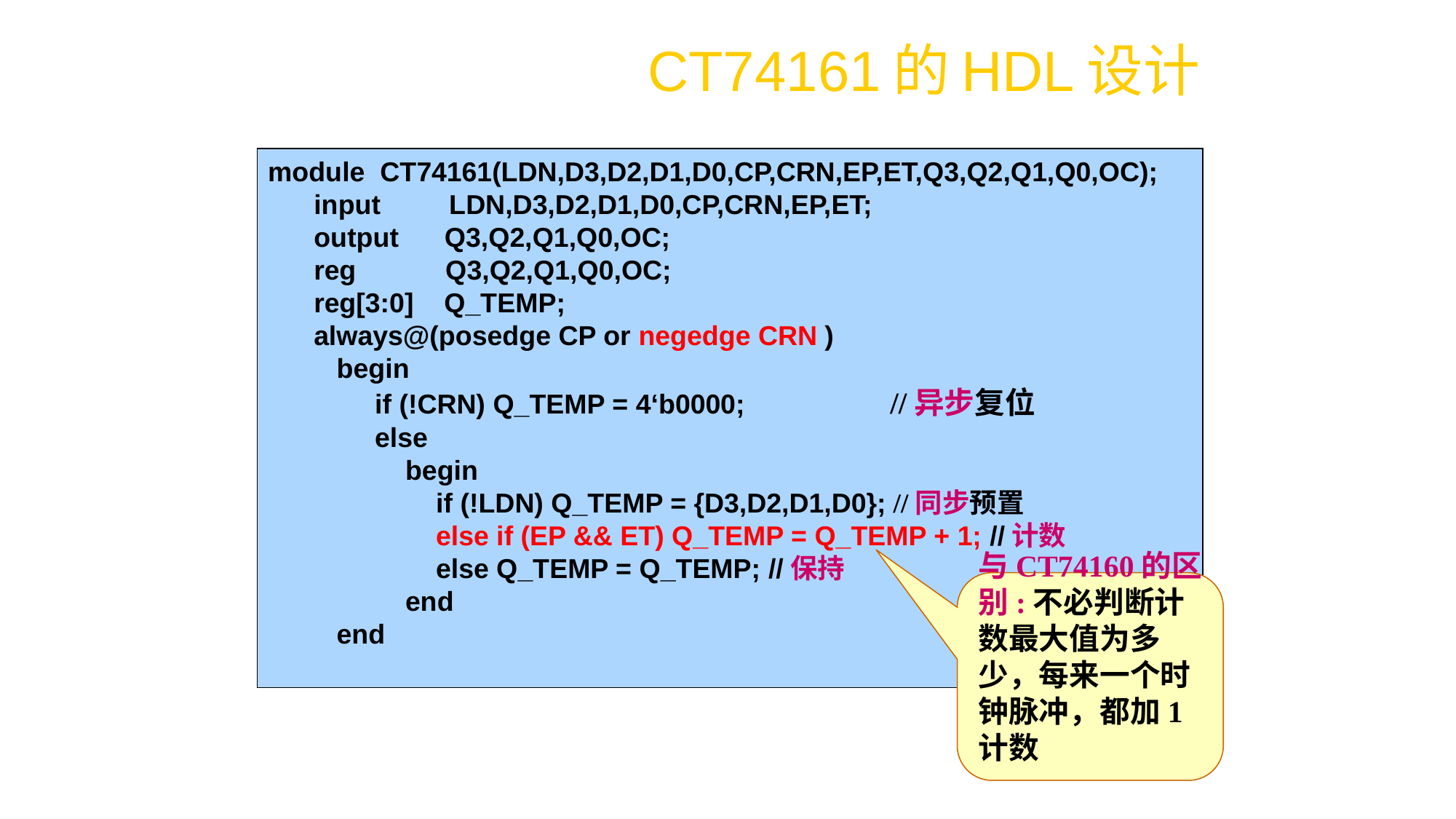

CT74161的HDL设计
module  CT74161(LDN,D3,D2,D1,D0,CP,CRN,EP,ET,Q3,Q2,Q1,Q0,OC);
      input         LDN,D3,D2,D1,D0,CP,CRN,EP,ET;
      output      Q3,Q2,Q1,Q0,OC;
      reg	         Q3,Q2,Q1,Q0,OC;
      reg[3:0]    Q_TEMP;
      always@(posedge CP or negedge CRN )
         begin
              if (!CRN) Q_TEMP = 4‘b0000;                   //异步复位
              else
                  begin
                      if (!LDN) Q_TEMP = {D3,D2,D1,D0}; //同步预置
                      else if (EP && ET) Q_TEMP = Q_TEMP + 1; //计数
                      else Q_TEMP = Q_TEMP; //保持
                  end
         end

与CT74160的区别:不必判断计数最大值为多少，每来一个时钟脉冲，都加1计数